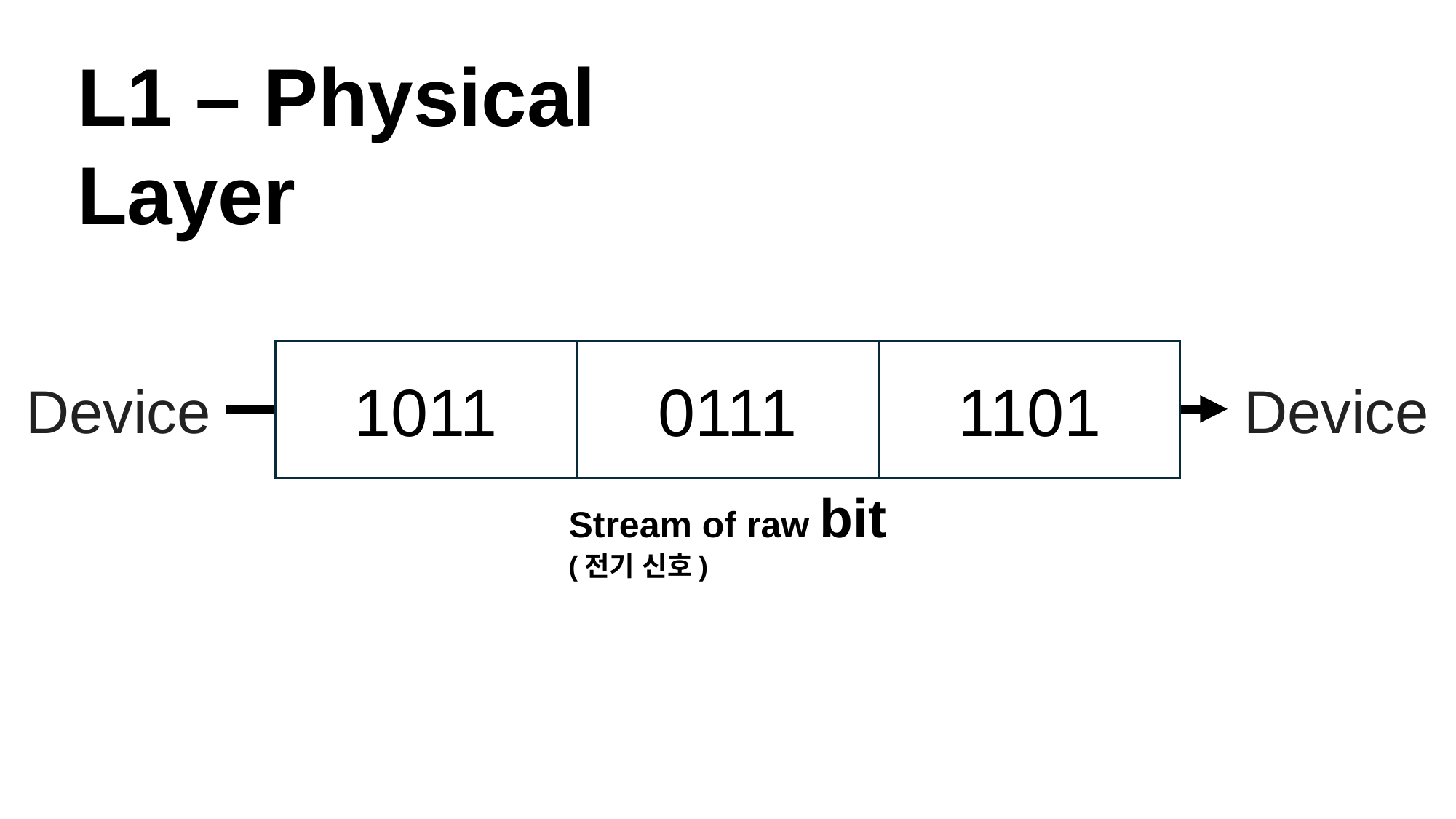

L1 – Physical Layer
1011
0111
1101
Device
Device
Stream of raw bit
(전기 신호)